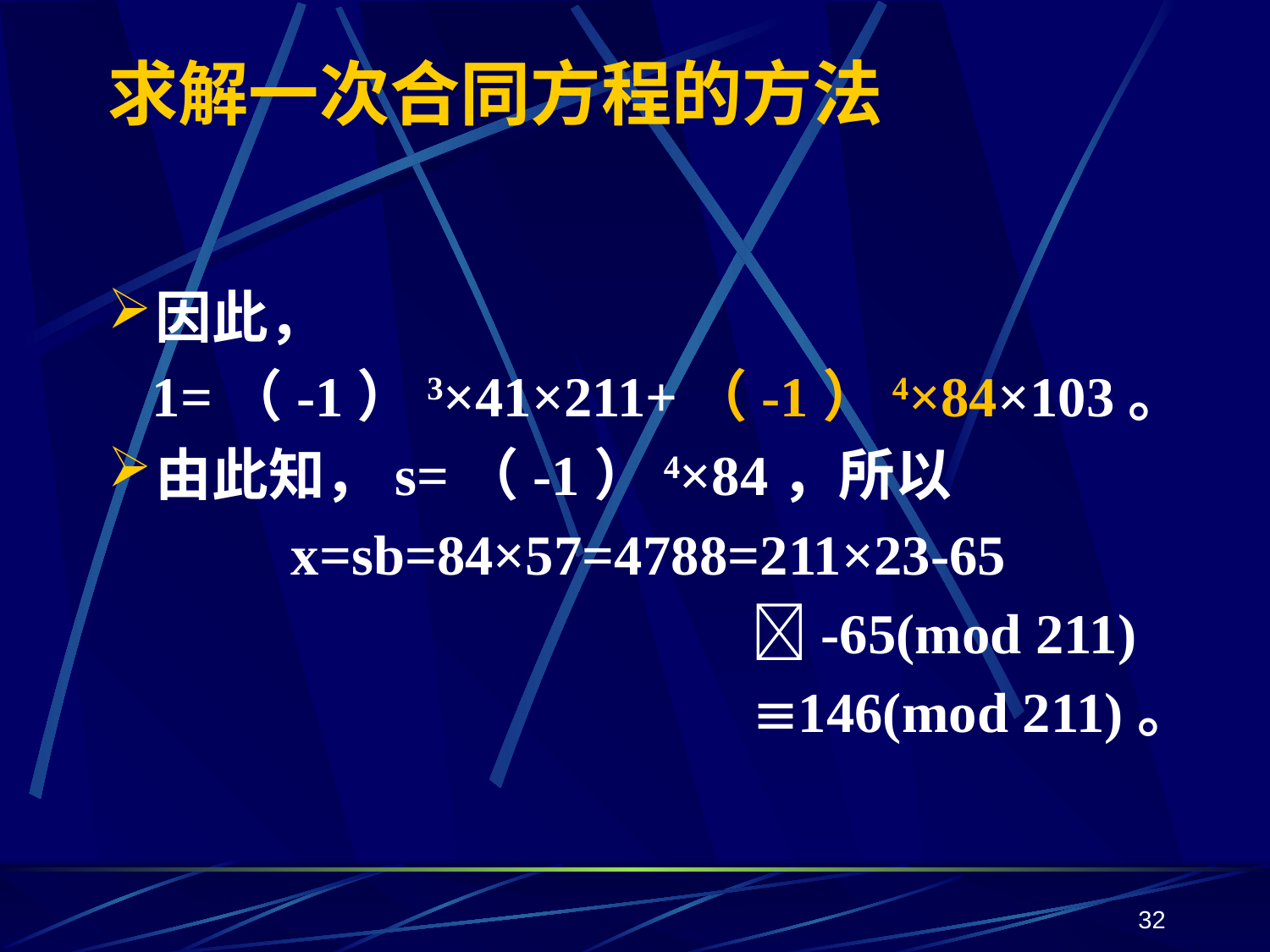

# 求解一次合同方程的方法
因此，
 1=（-1）3×41×211+（-1）4×84×103。
由此知，s=（-1）4×84，所以
　　　x=sb=84×57=4788=211×23-65
　　　　　　　　　　≡-65(mod 211)
                                            ≡146(mod 211)。
32